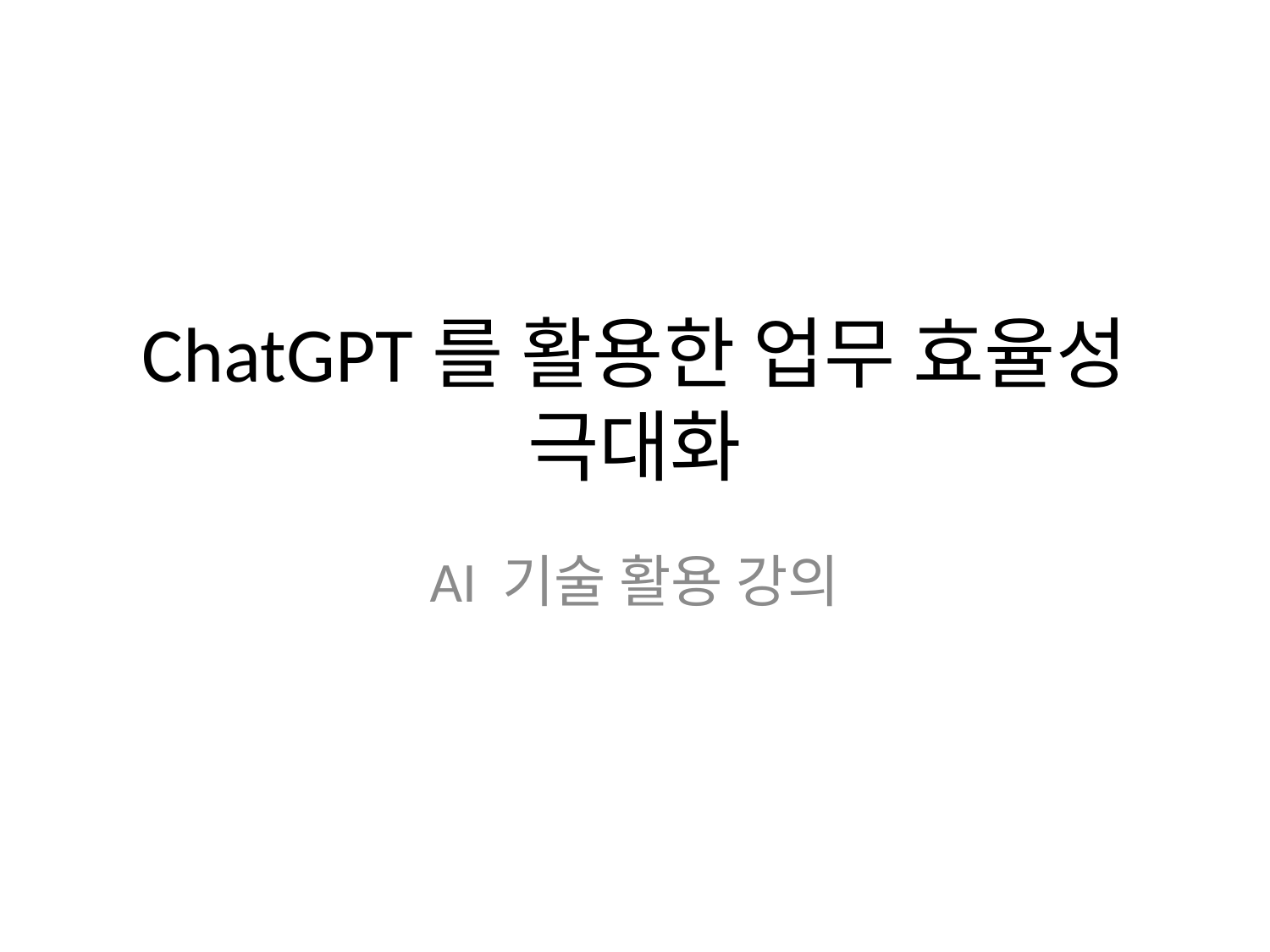

# ChatGPT를 활용한 업무 효율성 극대화
AI 기술 활용 강의